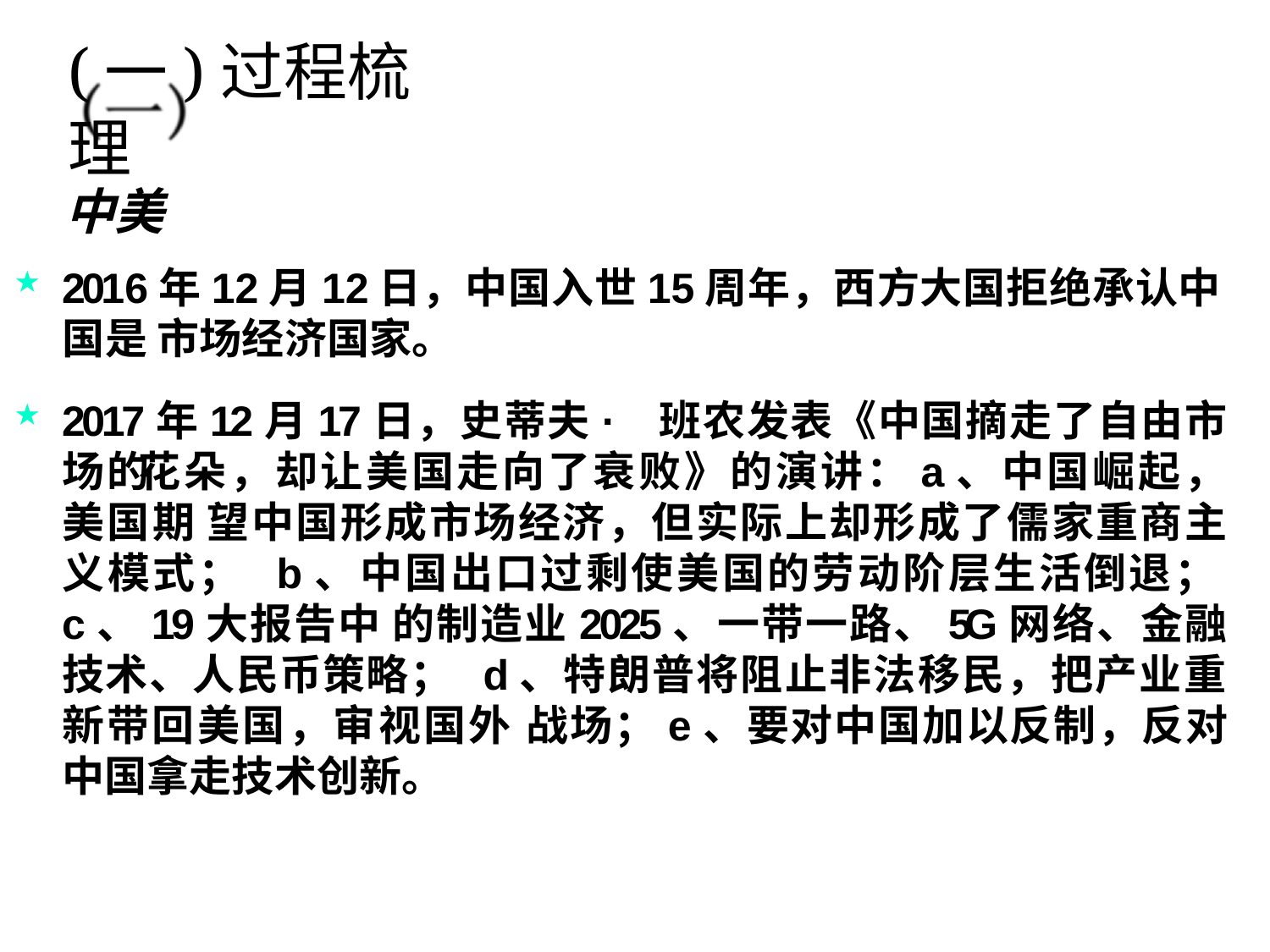

# (一)过程梳理
中美
2016年12月12日，中国入世15周年，西方大国拒绝承认中国是 市场经济国家。
2017年12月17日，史蒂夫·班农发表《中国摘走了自由市场的 花朵，却让美国走向了衰败》的演讲：a、中国崛起，美国期 望中国形成市场经济，但实际上却形成了儒家重商主义模式；  b、中国出口过剩使美国的劳动阶层生活倒退；c、19大报告中 的制造业2025、一带一路、5G网络、金融技术、人民币策略；  d、特朗普将阻止非法移民，把产业重新带回美国，审视国外 战场；e、要对中国加以反制，反对中国拿走技术创新。